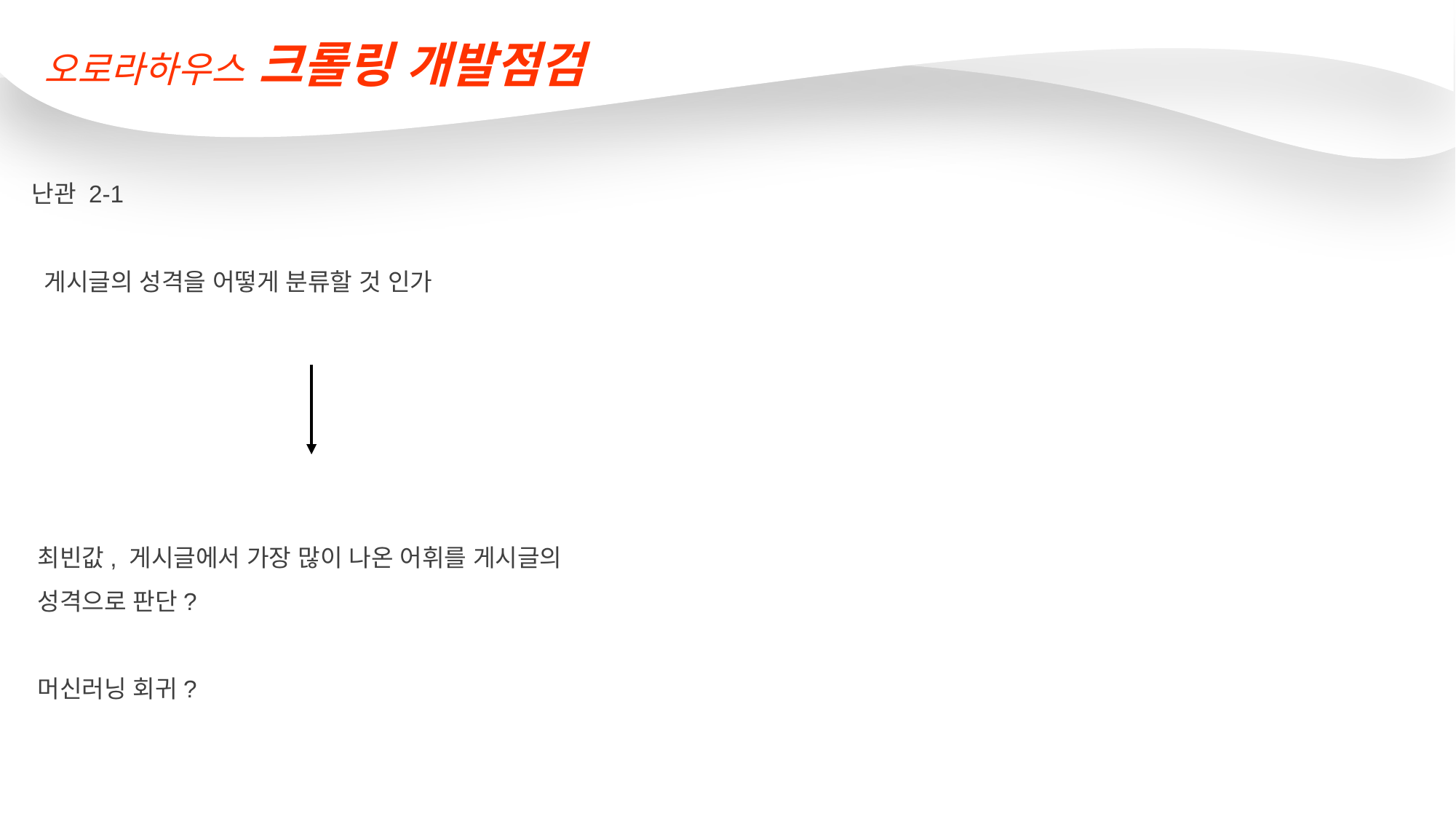

오로라하우스 크롤링 개발점검

난관 2-1
게시글의 성격을 어떻게 분류할 것 인가
최빈값, 게시글에서 가장 많이 나온 어휘를 게시글의 성격으로 판단?

머신러닝 회귀?